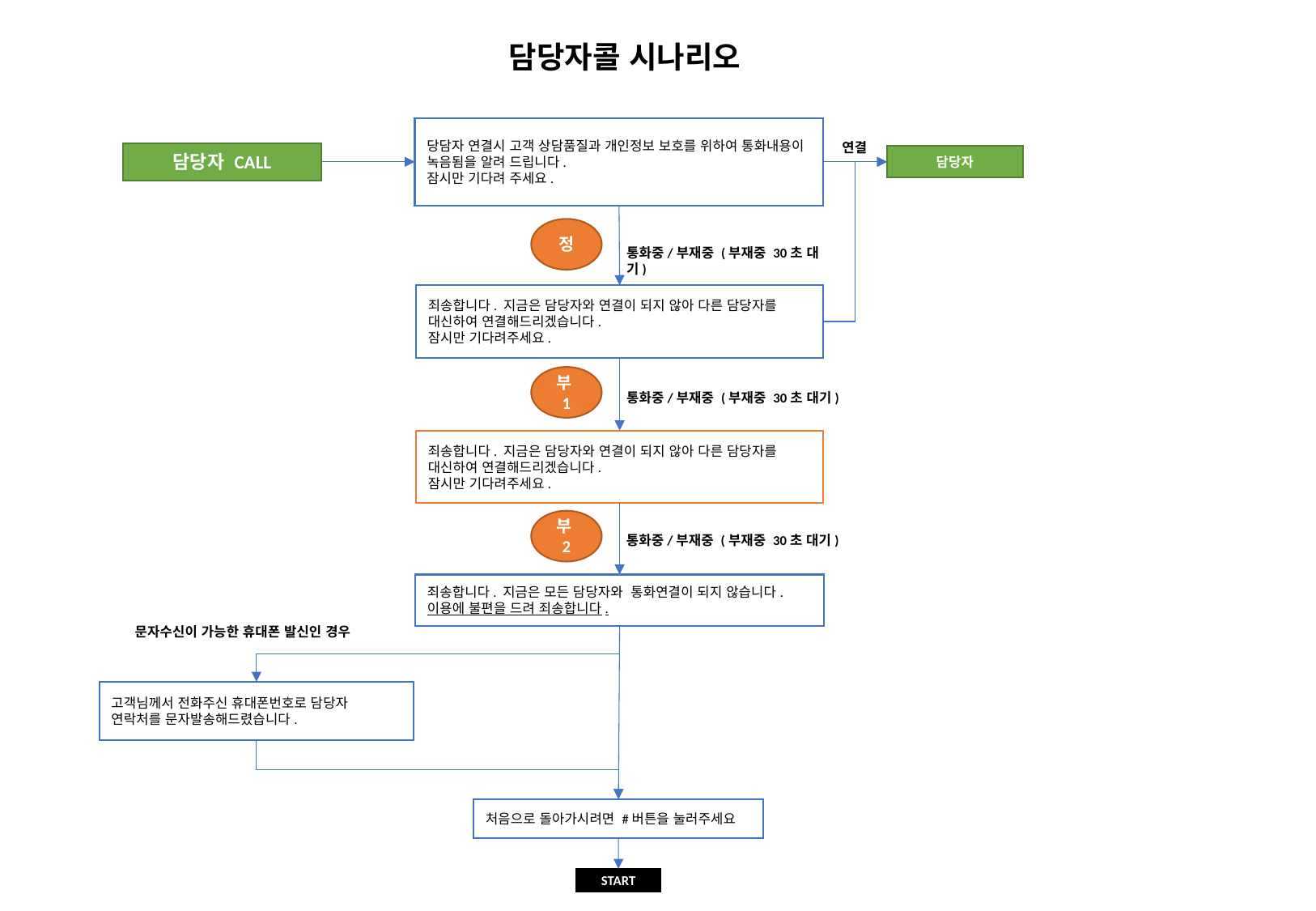

담당자콜 시나리오
당담자 연결시 고객 상담품질과 개인정보 보호를 위하여 통화내용이 녹음됨을 알려 드립니다.
잠시만 기다려 주세요.
연결
담당자 CALL
담당자
정
통화중/부재중 (부재중 30초 대기)
죄송합니다. 지금은 담당자와 연결이 되지 않아 다른 담당자를 대신하여 연결해드리겠습니다.
잠시만 기다려주세요.
부1
통화중/부재중 (부재중 30초 대기)
죄송합니다. 지금은 담당자와 연결이 되지 않아 다른 담당자를 대신하여 연결해드리겠습니다.
잠시만 기다려주세요.
부2
통화중/부재중 (부재중 30초 대기)
죄송합니다. 지금은 모든 담당자와  통화연결이 되지 않습니다.
이용에 불편을 드려 죄송합니다.
문자수신이 가능한 휴대폰 발신인 경우
고객님께서 전화주신 휴대폰번호로 담당자 연락처를 문자발송해드렸습니다.
처음으로 돌아가시려면 #버튼을 눌러주세요
START